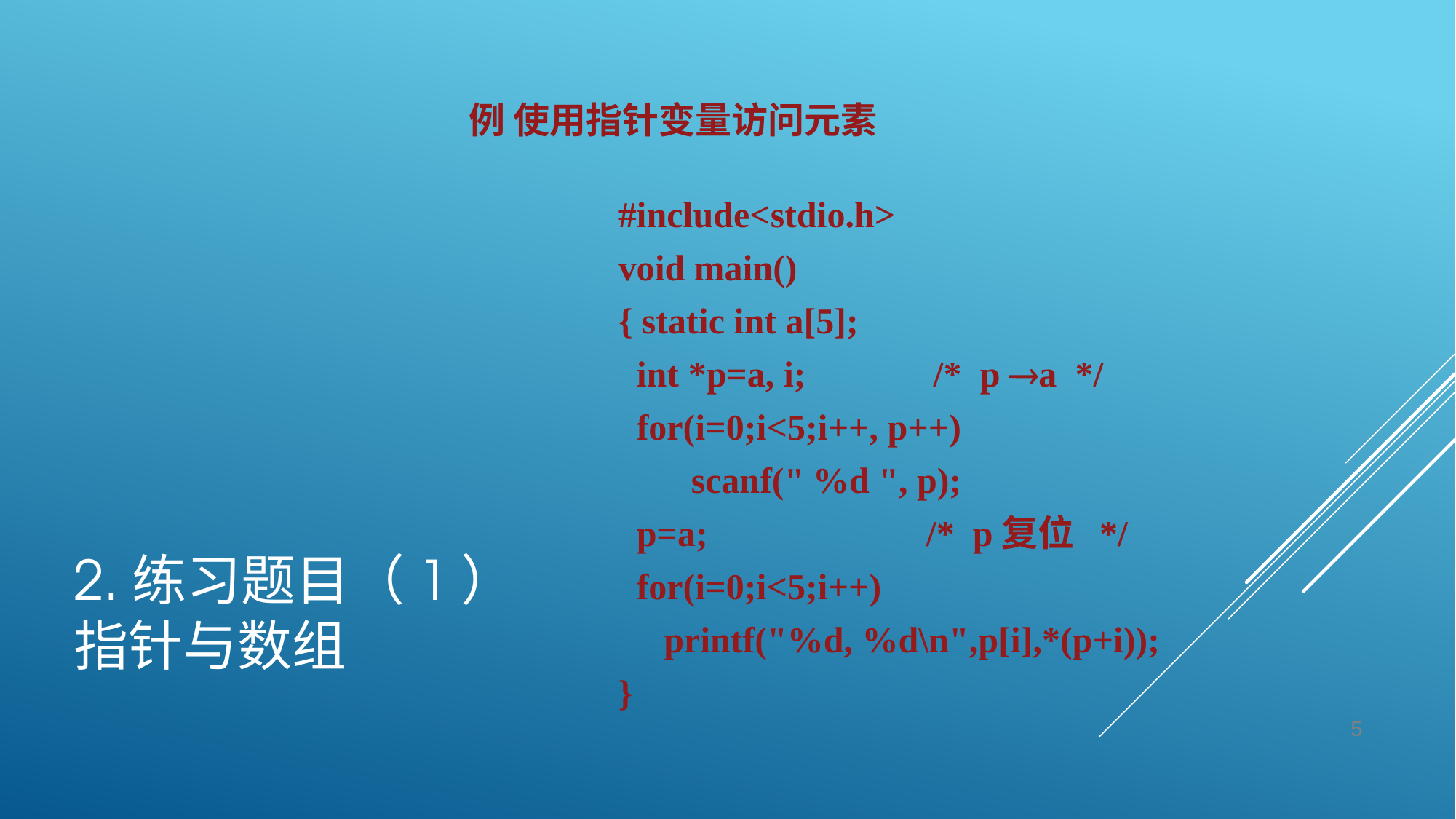

# 例 使用指针变量访问元素
#include<stdio.h>
void main()
{ static int a[5];
  int *p=a, i;              /*  p →a  */
  for(i=0;i<5;i++, p++)
        scanf(" %d ", p);
  p=a;                        /*  p复位  */
  for(i=0;i<5;i++)
     printf("%d, %d\n",p[i],*(p+i));
}
2.练习题目（1）
指针与数组

5